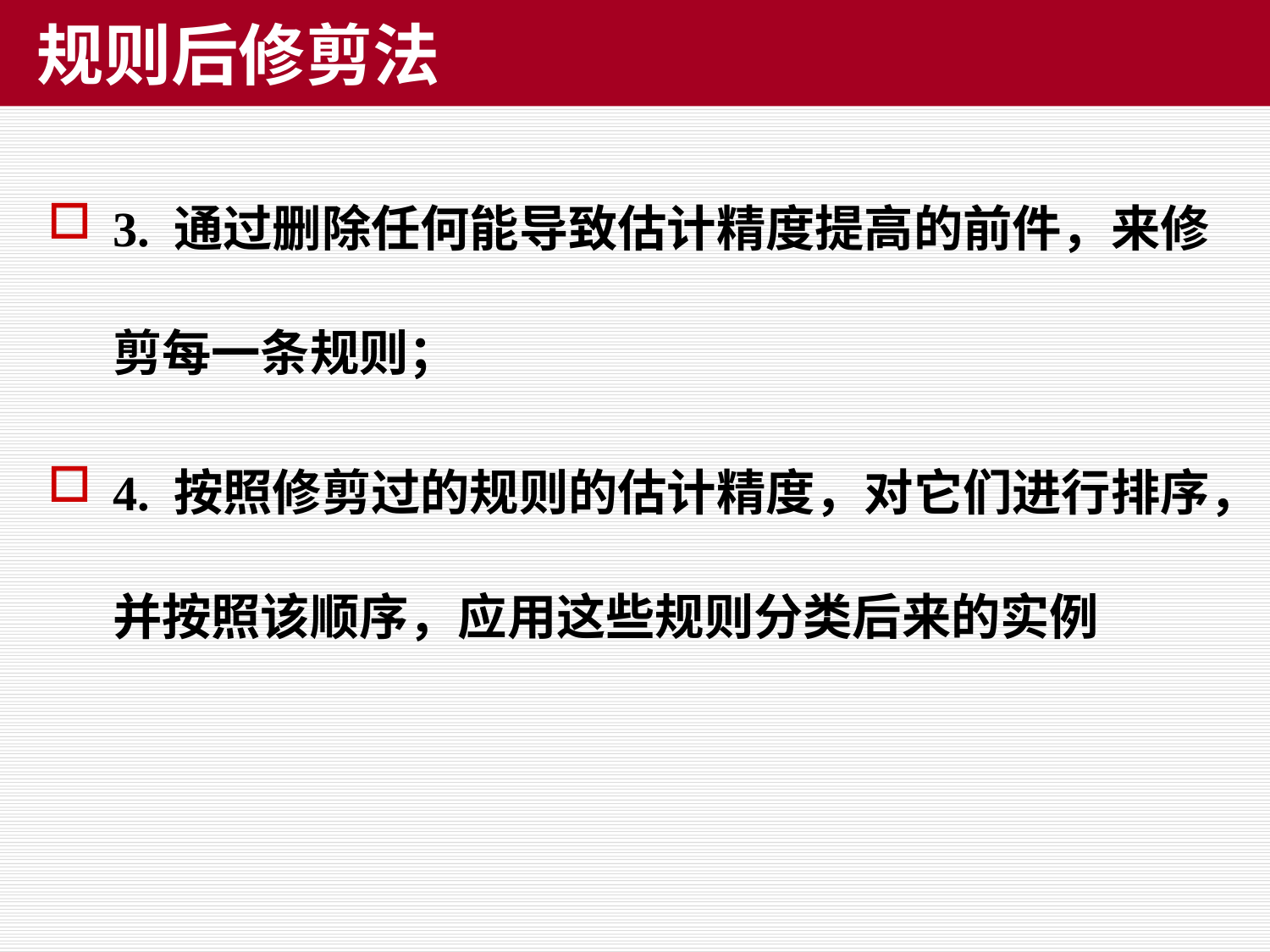

# 规则后修剪法
3. 通过删除任何能导致估计精度提高的前件，来修剪每一条规则；
4. 按照修剪过的规则的估计精度，对它们进行排序，并按照该顺序，应用这些规则分类后来的实例